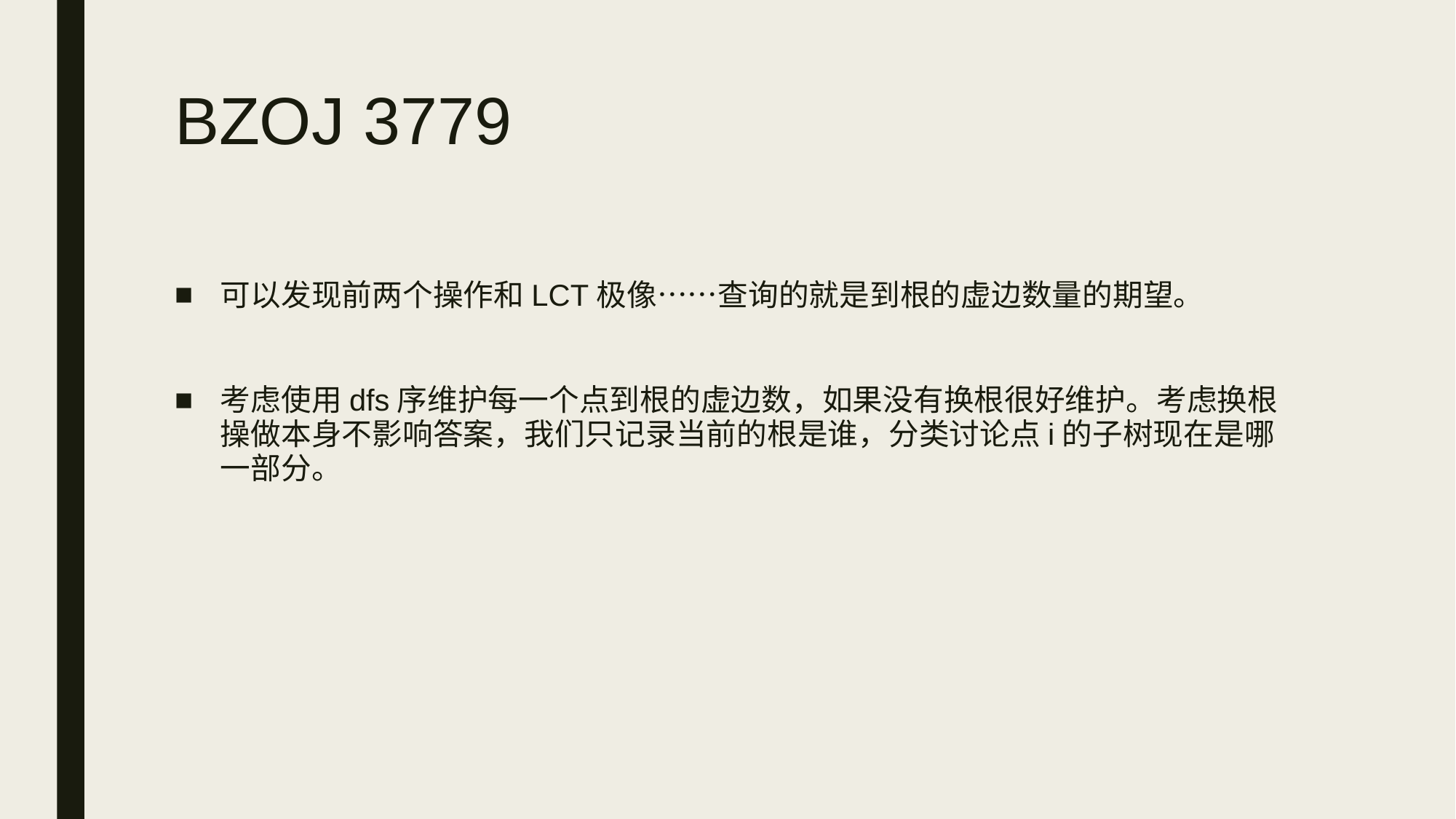

# BZOJ 3779
可以发现前两个操作和LCT极像……查询的就是到根的虚边数量的期望。

考虑使用dfs序维护每一个点到根的虚边数，如果没有换根很好维护。考虑换根操做本身不影响答案，我们只记录当前的根是谁，分类讨论点i的子树现在是哪一部分。